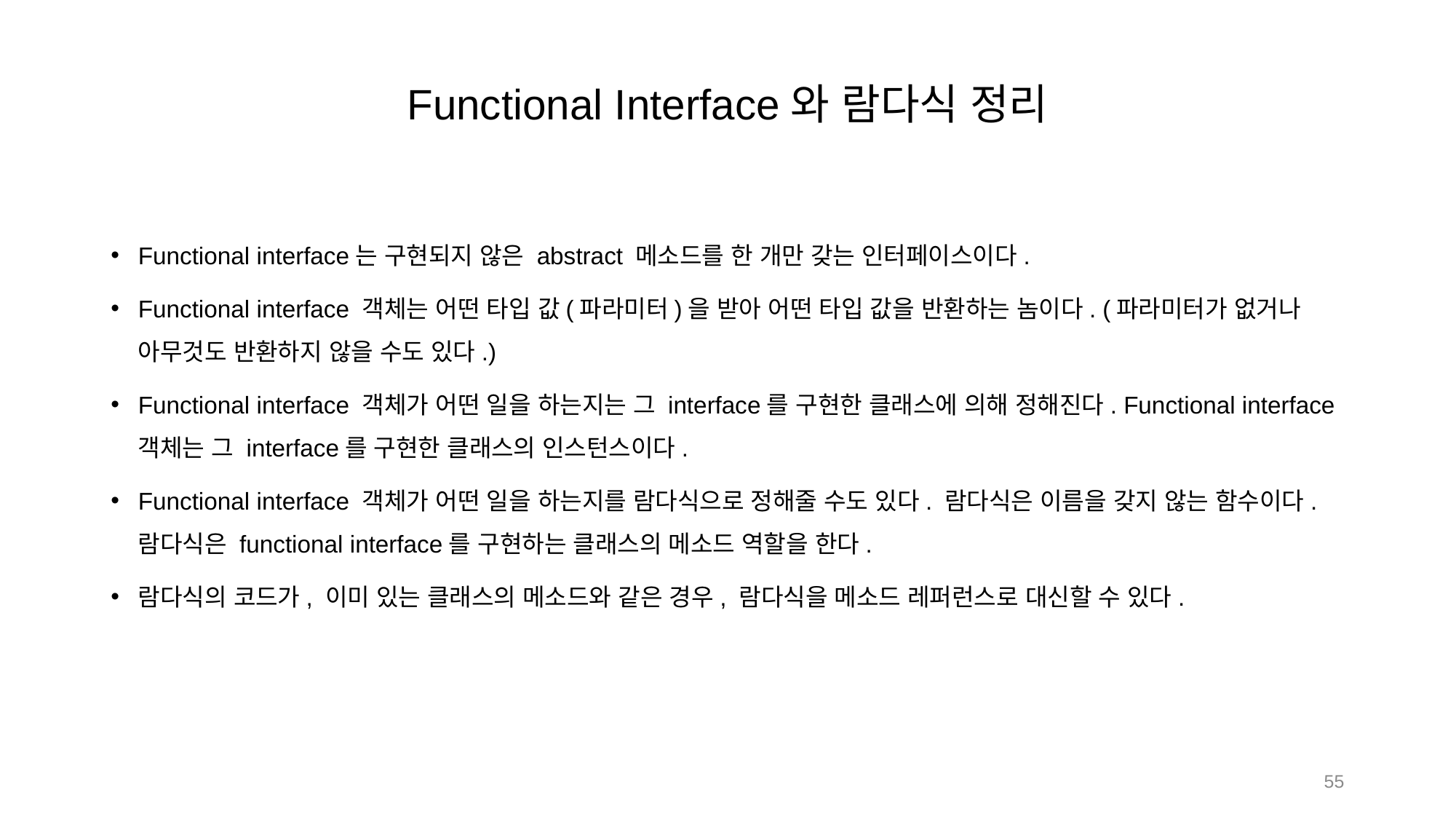

# Functional Interface와 람다식 정리
Functional interface는 구현되지 않은 abstract 메소드를 한 개만 갖는 인터페이스이다.
Functional interface 객체는 어떤 타입 값(파라미터)을 받아 어떤 타입 값을 반환하는 놈이다. (파라미터가 없거나 아무것도 반환하지 않을 수도 있다.)
Functional interface 객체가 어떤 일을 하는지는 그 interface를 구현한 클래스에 의해 정해진다. Functional interface 객체는 그 interface를 구현한 클래스의 인스턴스이다.
Functional interface 객체가 어떤 일을 하는지를 람다식으로 정해줄 수도 있다. 람다식은 이름을 갖지 않는 함수이다. 람다식은 functional interface를 구현하는 클래스의 메소드 역할을 한다.
람다식의 코드가, 이미 있는 클래스의 메소드와 같은 경우, 람다식을 메소드 레퍼런스로 대신할 수 있다.

55